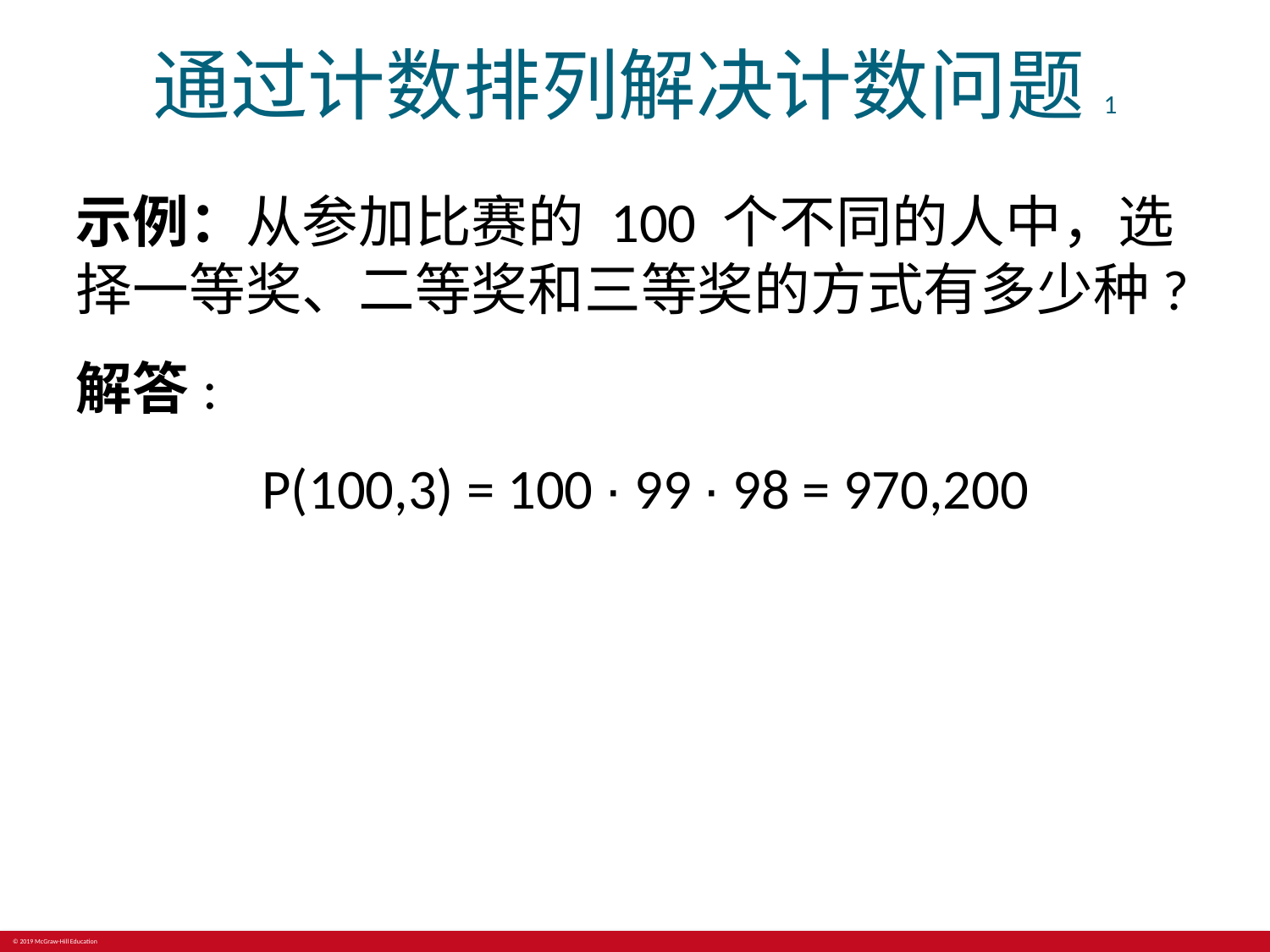

# 通过计数排列解决计数问题1
示例：从参加比赛的 100 个不同的人中，选择一等奖、二等奖和三等奖的方式有多少种?
解答:
P(100,3) = 100 ∙ 99 ∙ 98 = 970,200